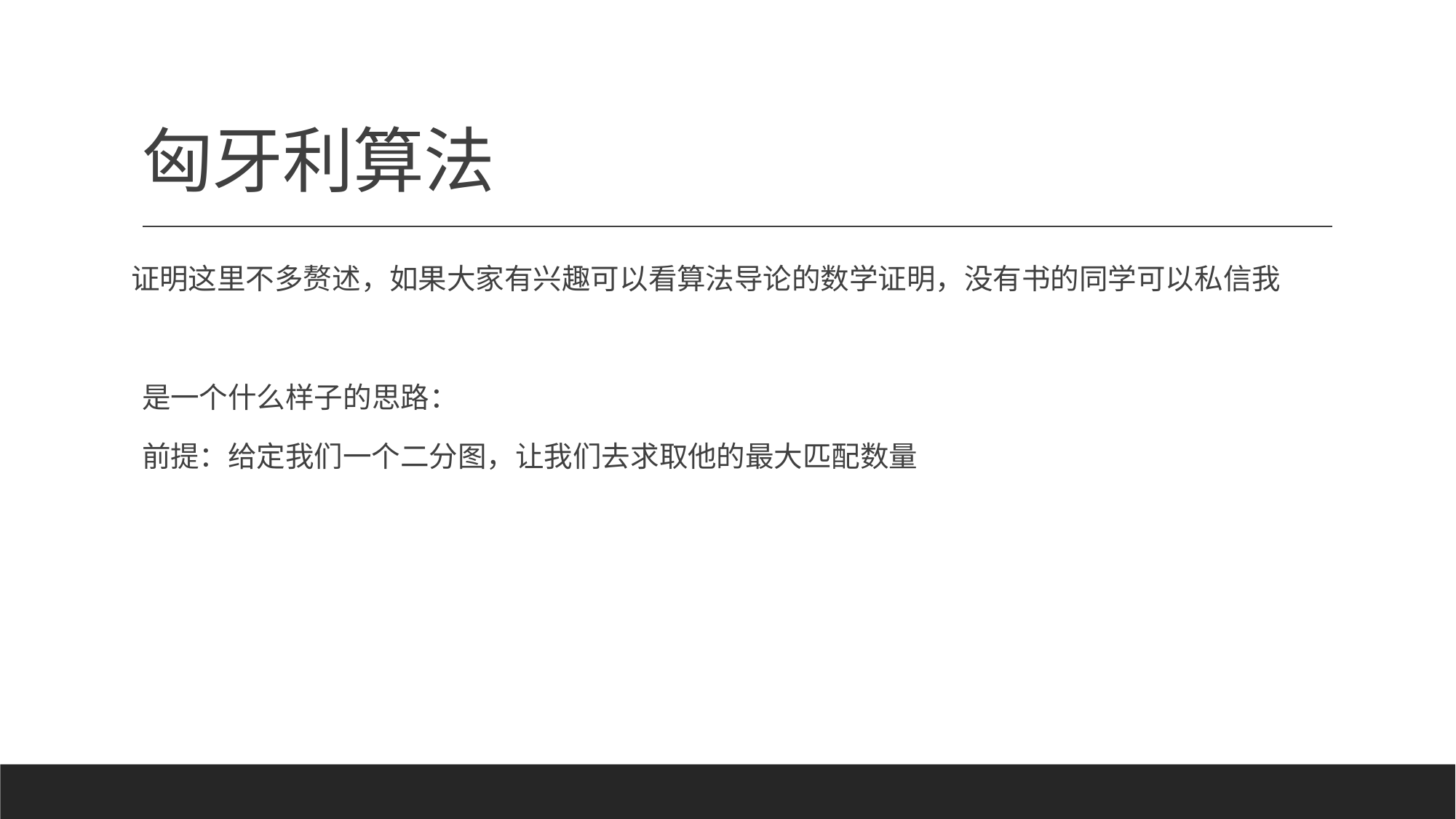

# 匈牙利算法
证明这里不多赘述，如果大家有兴趣可以看算法导论的数学证明，没有书的同学可以私信我

是一个什么样子的思路：
前提：给定我们一个二分图，让我们去求取他的最大匹配数量